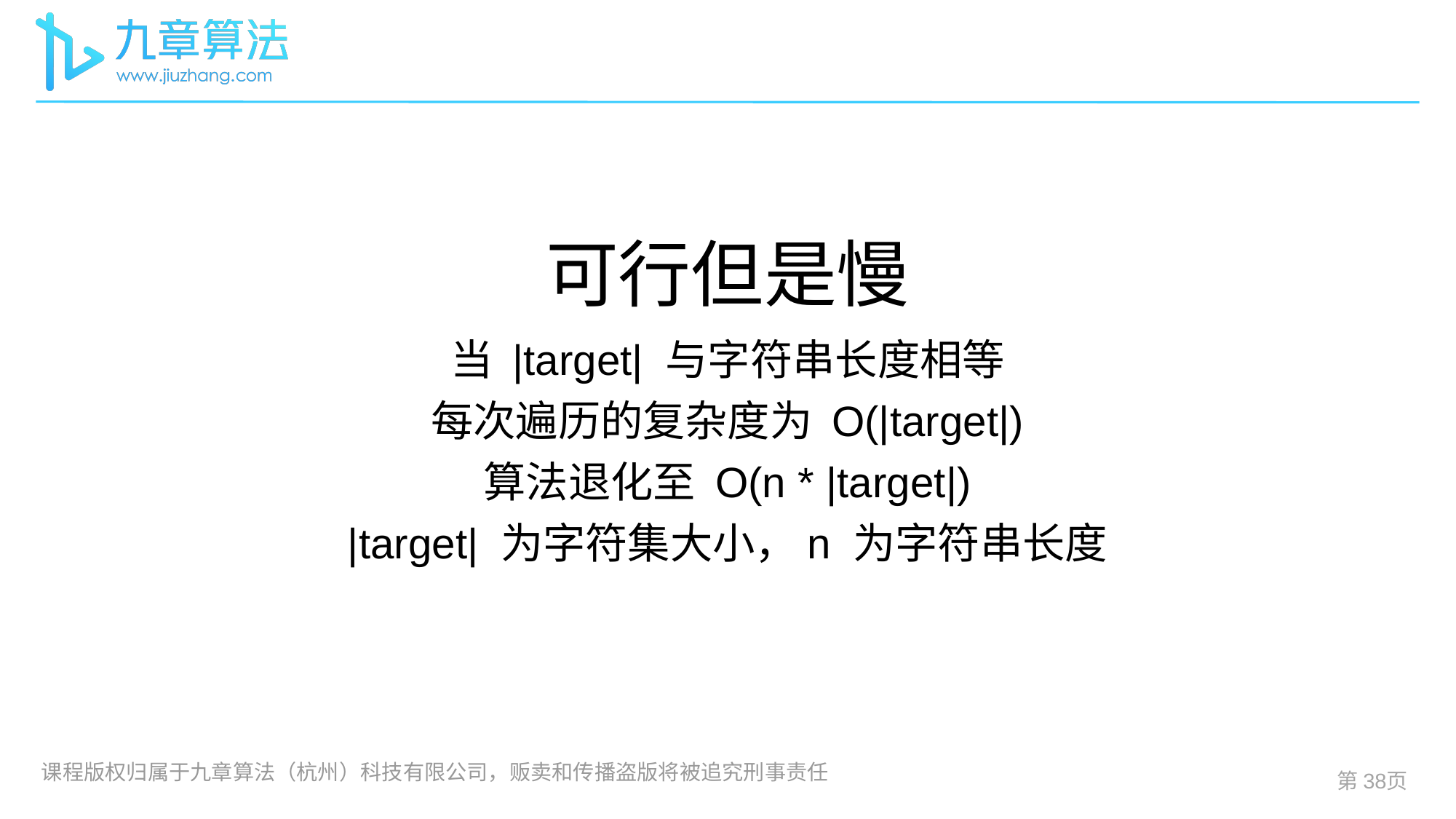

# 可行但是慢
当 |target| 与字符串长度相等
每次遍历的复杂度为 O(|target|)
算法退化至 O(n * |target|)
|target| 为字符集大小，n 为字符串长度
第38页